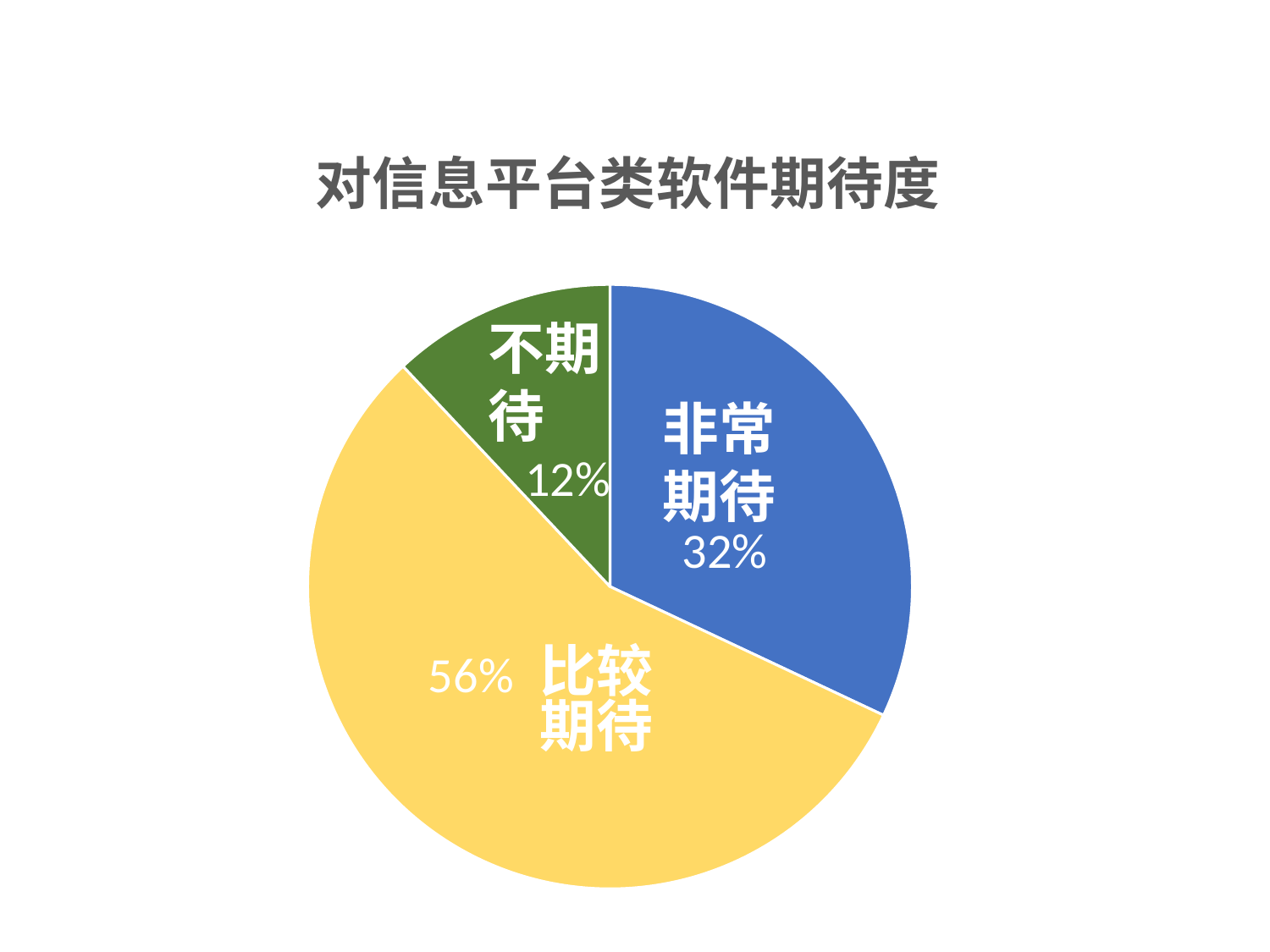

### Chart: 对信息平台类软件期待度

| Category | 了解途径 |
|---|---|
| 非常期待 | 3.2 |
| 比较期待 | 5.6 |
| 毫不期待 | 1.2 |
不期待
非常
期待